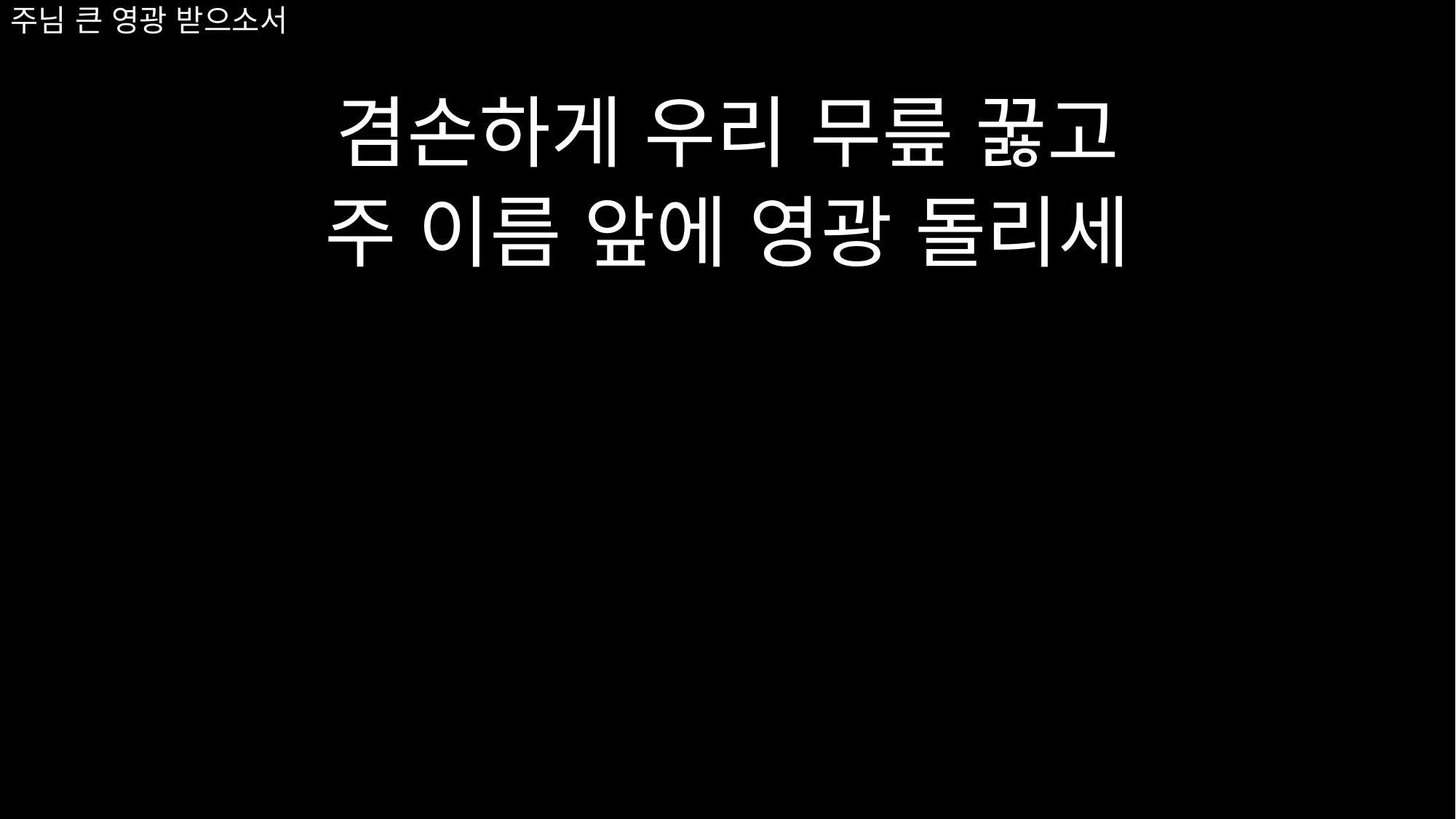

# 주님 큰 영광 받으소서
겸손하게 우리 무릎 꿇고
주 이름 앞에 영광 돌리세